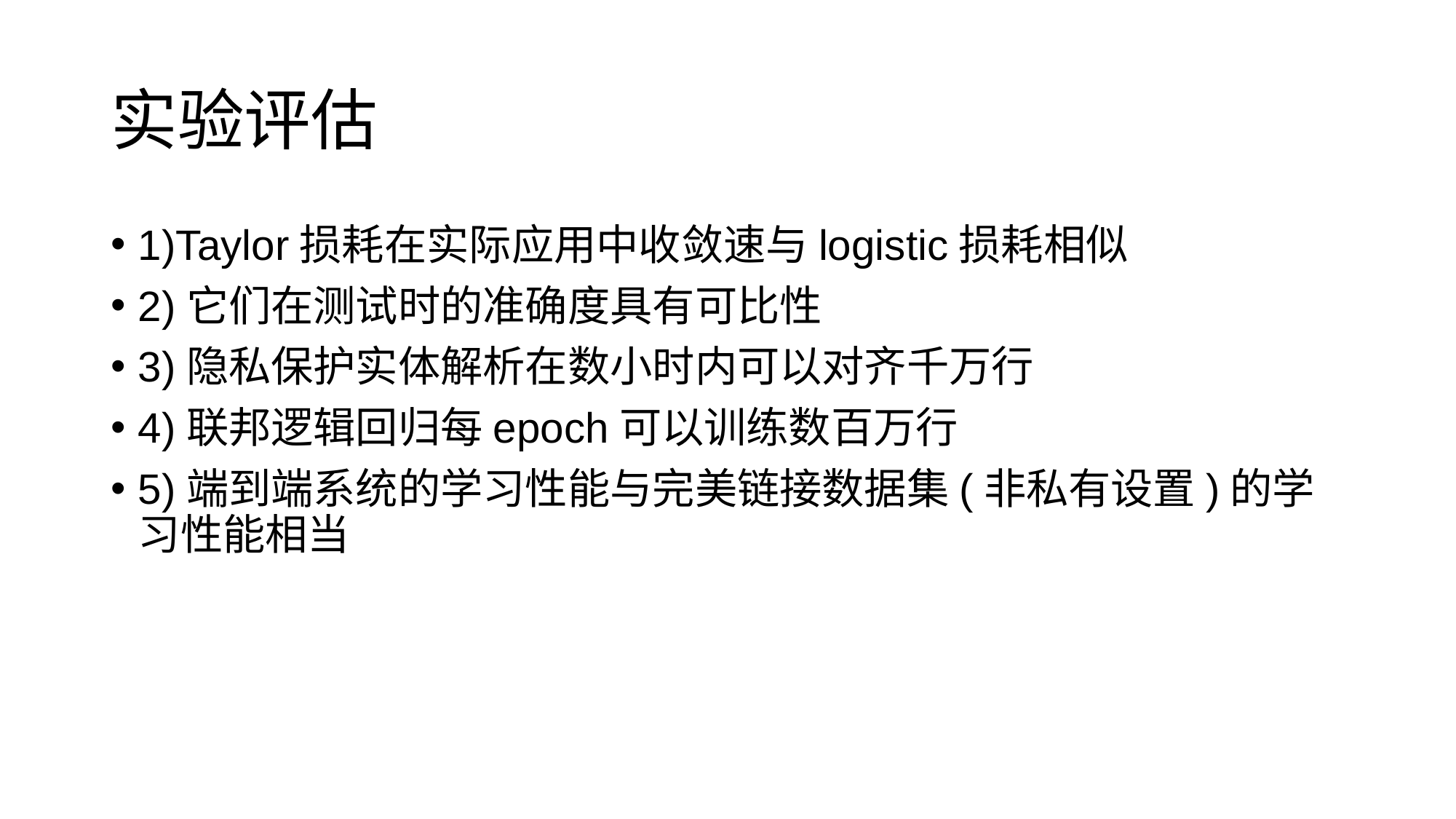

# 实验评估
1)Taylor损耗在实际应用中收敛速与logistic损耗相似
2)它们在测试时的准确度具有可比性
3)隐私保护实体解析在数小时内可以对齐千万行
4)联邦逻辑回归每epoch可以训练数百万行
5)端到端系统的学习性能与完美链接数据集(非私有设置)的学习性能相当